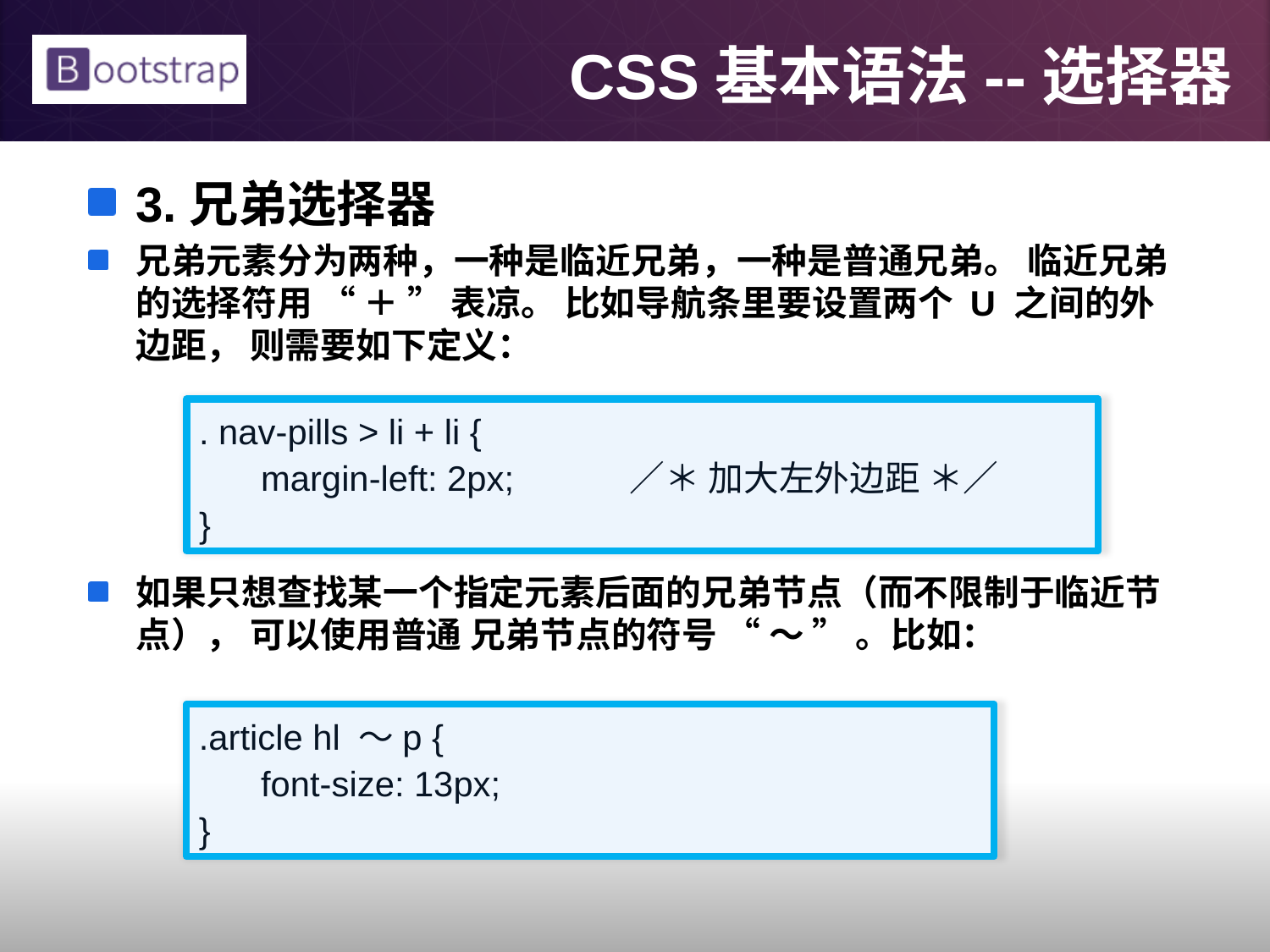

# CSS基本语法--选择器
3.兄弟选择器
兄弟元素分为两种，一种是临近兄弟，一种是普通兄弟。 临近兄弟的选择符用 “ ＋ ” 表凉。 比如导航条里要设置两个 U 之间的外边距， 则需要如下定义：

如果只想查找某一个指定元素后面的兄弟节点（而不限制于临近节点）， 可以使用普通 兄弟节点的符号 “ ～ ” 。比如：

. nav-pills > li + li {
	margin-left: 2px;           ／＊ 加大左外边距 ＊／
}
.article hl ～p {
	font-size: 13px;
}